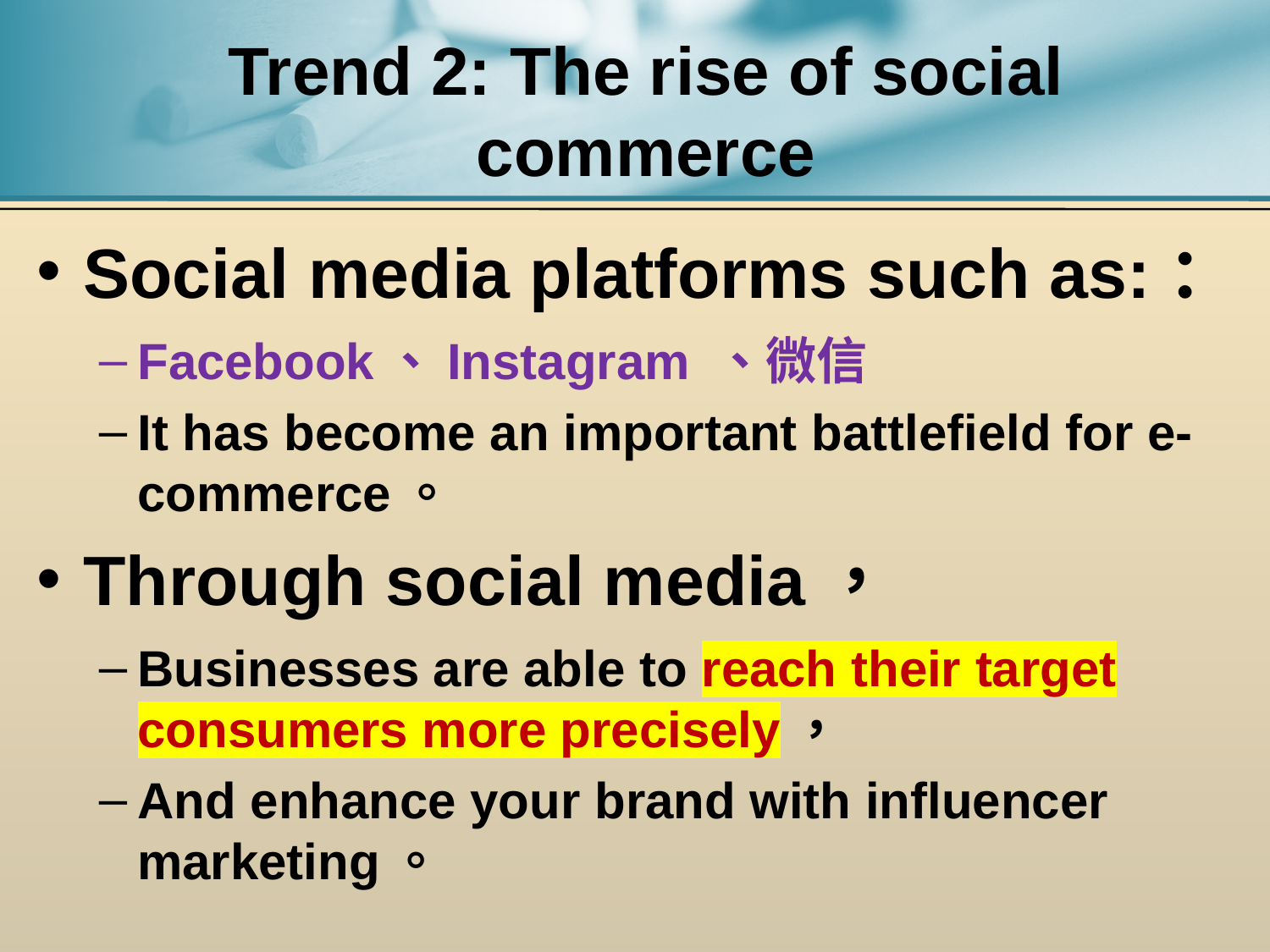

# Trend 2: The rise of social commerce
Social media platforms such as:：
Facebook、Instagram 、微信
It has become an important battlefield for e-commerce。
Through social media，
Businesses are able to reach their target consumers more precisely，
And enhance your brand with influencer marketing。